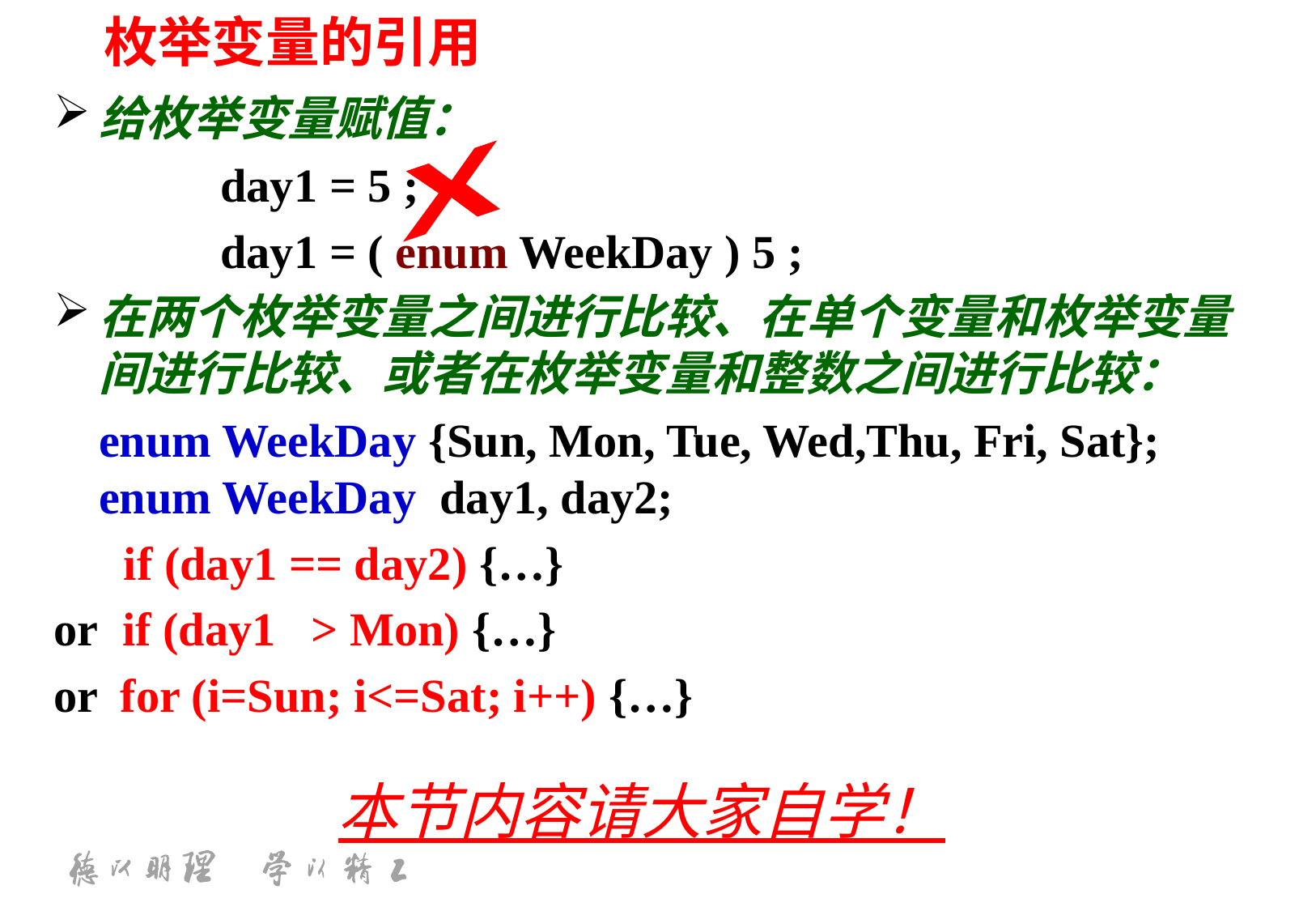

# 枚举变量的引用
给枚举变量赋值：
	     	day1 = 5 ;
	     	day1 = ( enum WeekDay ) 5 ;
在两个枚举变量之间进行比较、在单个变量和枚举变量间进行比较、或者在枚举变量和整数之间进行比较：
	enum WeekDay {Sun, Mon, Tue, Wed,Thu, Fri, Sat}; enum WeekDay  day1, day2;
      if (day1 == day2) {…}
or	  if (day1   > Mon) {…}
or  for (i=Sun; i<=Sat; i++) {…}
X
本节内容请大家自学！
140